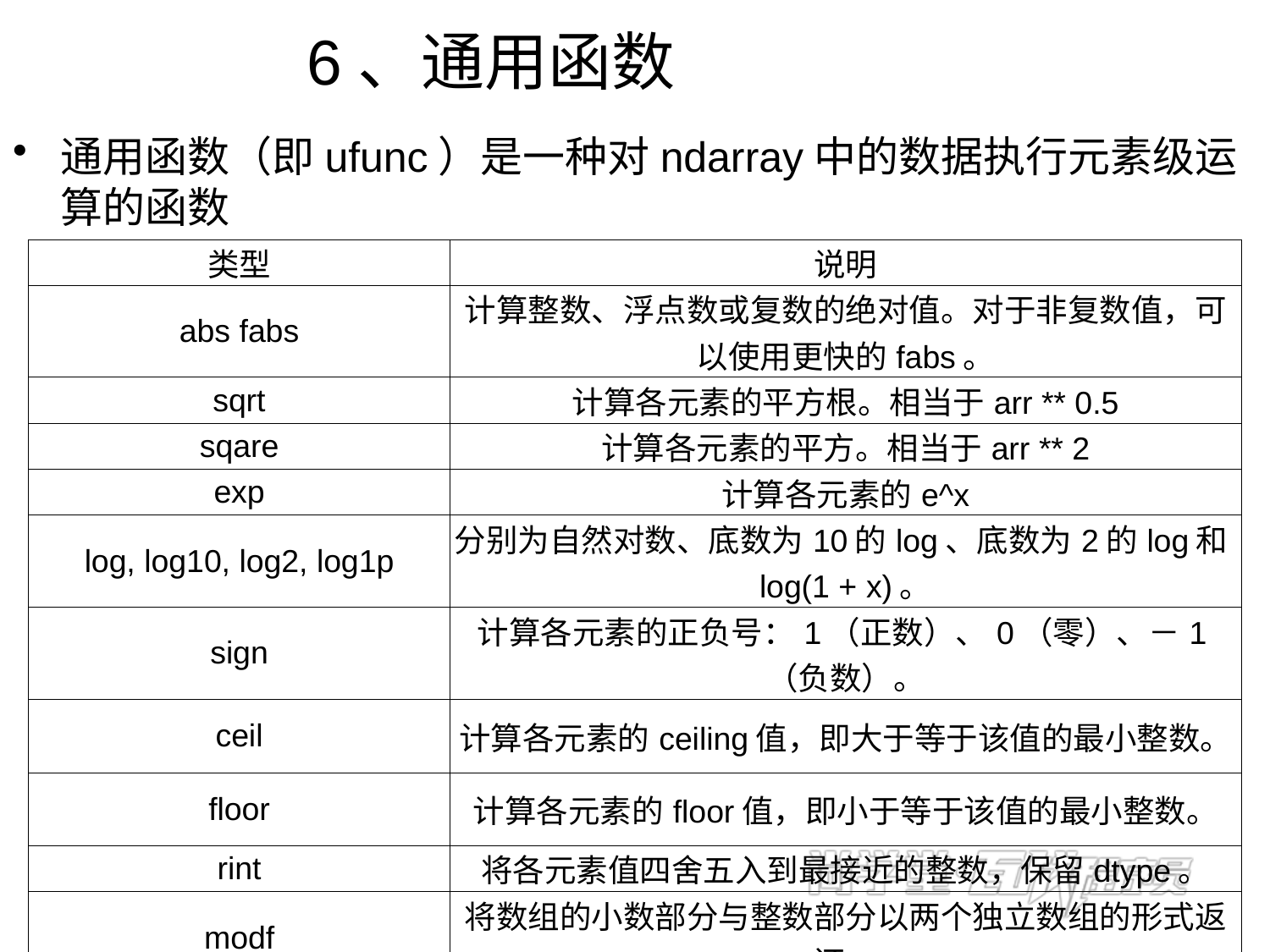

# 6、通用函数
通用函数（即ufunc）是一种对ndarray中的数据执行元素级运算的函数

| 类型 | 说明 |
| --- | --- |
| abs fabs | 计算整数、浮点数或复数的绝对值。对于非复数值，可以使用更快的fabs。 |
| sqrt | 计算各元素的平方根。相当于arr \*\* 0.5 |
| sqare | 计算各元素的平方。相当于arr \*\* 2 |
| exp | 计算各元素的e^x |
| log, log10, log2, log1p | 分别为自然对数、底数为10的log、底数为2的log和log(1 + x)。 |
| sign | 计算各元素的正负号：1（正数）、0（零）、－1（负数）。 |
| ceil | 计算各元素的ceiling值，即大于等于该值的最小整数。 |
| floor | 计算各元素的floor值，即小于等于该值的最小整数。 |
| rint | 将各元素值四舍五入到最接近的整数，保留dtype。 |
| modf | 将数组的小数部分与整数部分以两个独立数组的形式返还。 |